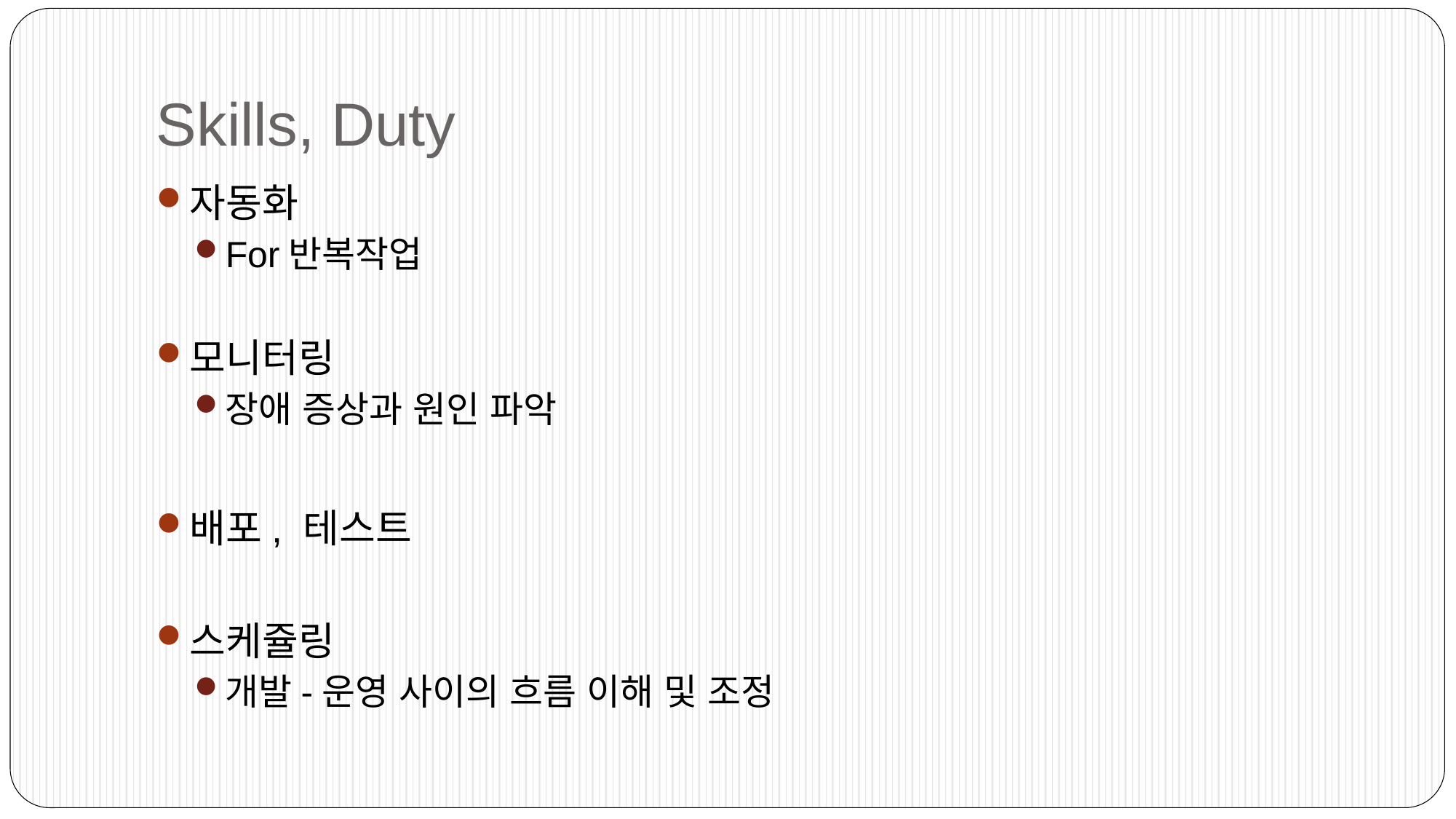

# Skills, Duty
자동화
For반복작업

모니터링
장애 증상과 원인 파악

배포, 테스트

스케쥴링
개발-운영 사이의 흐름 이해 및 조정